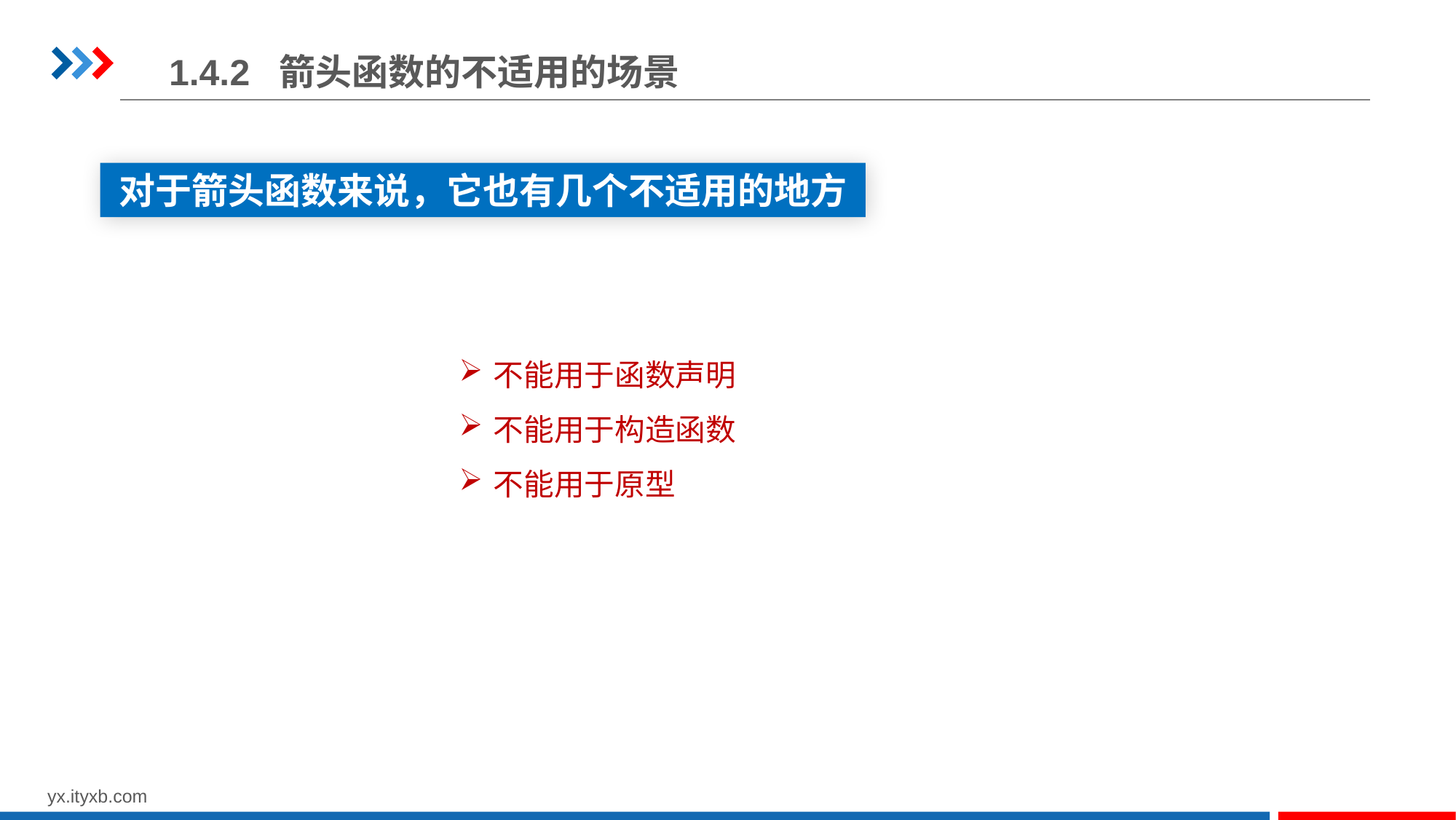

1.4.2  箭头函数的不适用的场景
对于箭头函数来说，它也有几个不适用的地方
不能用于函数声明
不能用于构造函数
不能用于原型